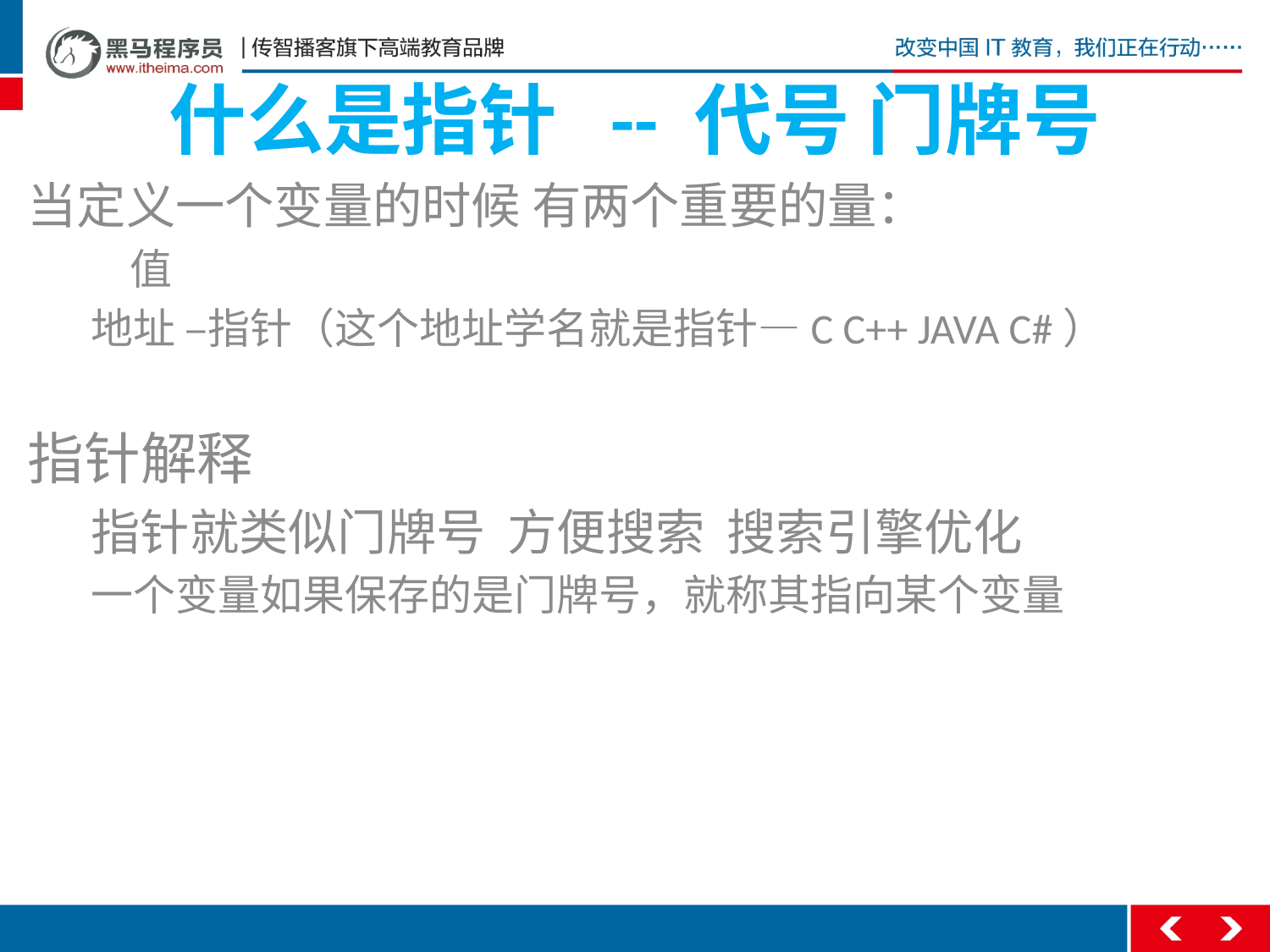

# 什么是指针  -- 代号 门牌号
当定义一个变量的时候 有两个重要的量：
   值
地址 –指针（这个地址学名就是指针—C C++ JAVA C#）

指针解释
指针就类似门牌号  方便搜索  搜索引擎优化
一个变量如果保存的是门牌号，就称其指向某个变量